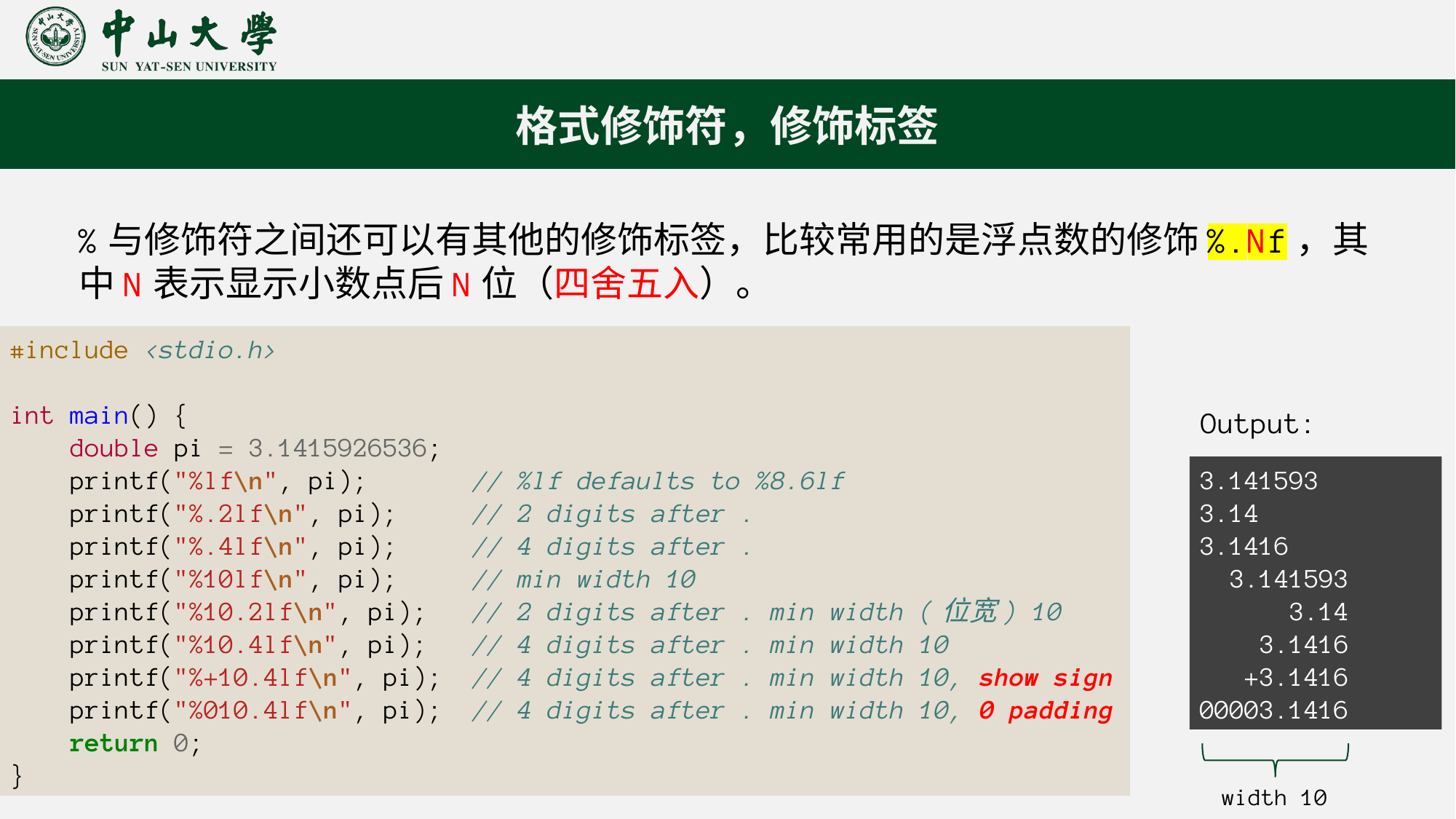

格式修饰符，修饰标签
%与修饰符之间还可以有其他的修饰标签，比较常用的是浮点数的修饰%.Nf，其中N表示显示小数点后N位（四舍五入）。

#include <stdio.h>

int main() {
    double pi = 3.1415926536;
    printf("%lf\n", pi);       // %lf defaults to %8.6lf
    printf("%.2lf\n", pi);     // 2 digits after .
    printf("%.4lf\n", pi);     // 4 digits after .
    printf("%10lf\n", pi);     // min width 10
    printf("%10.2lf\n", pi);   // 2 digits after . min width (位宽) 10
    printf("%10.4lf\n", pi);   // 4 digits after . min width 10
    printf("%+10.4lf\n", pi);  // 4 digits after . min width 10, show sign
    printf("%010.4lf\n", pi);  // 4 digits after . min width 10, 0 padding
    return 0;
}
Output:
3.141593
3.14
3.1416
  3.141593
      3.14
    3.1416
   +3.1416
00003.1416

width 10